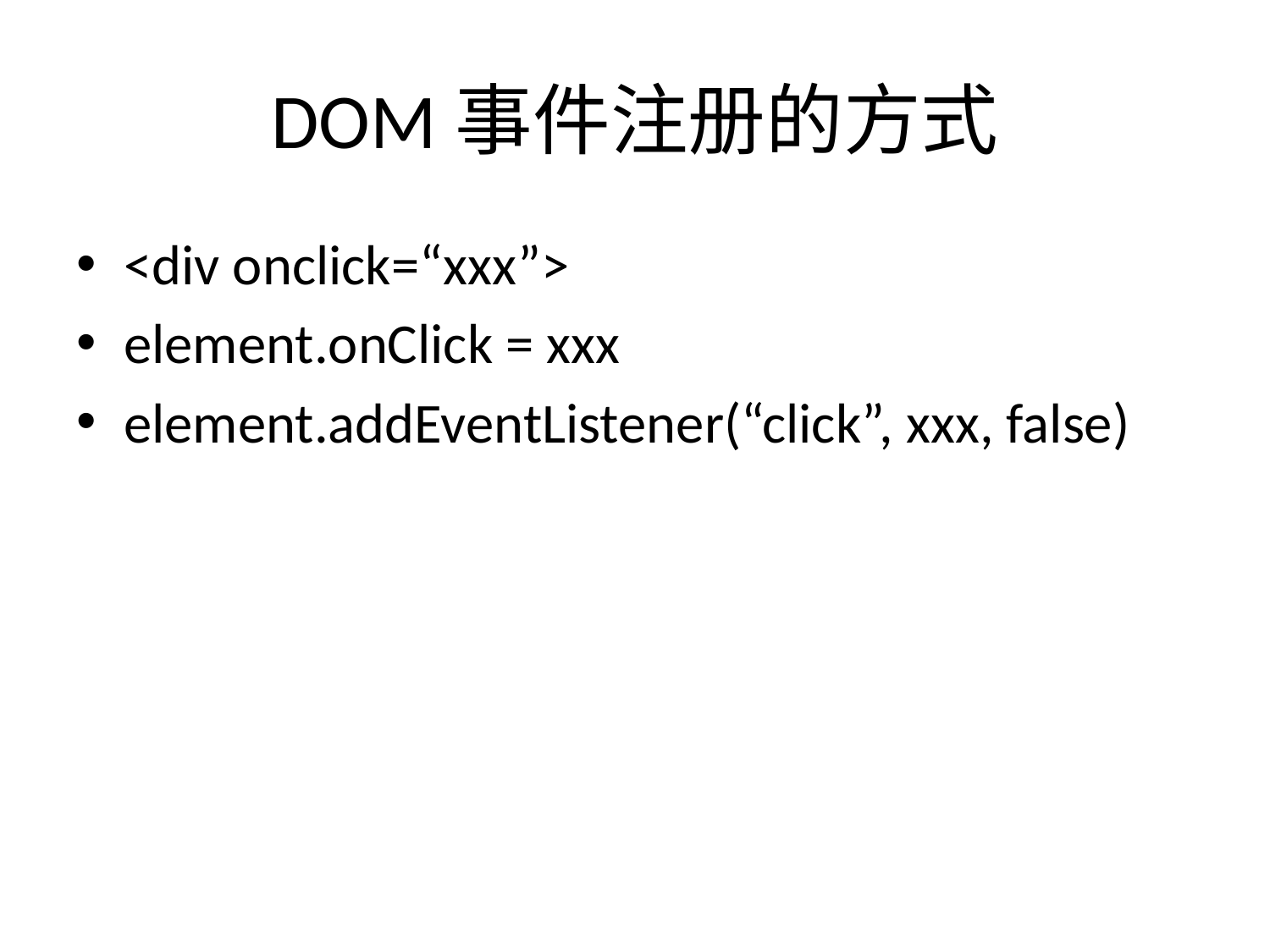

# DOM事件注册的方式
<div onclick=“xxx”>
element.onClick = xxx
element.addEventListener(“click”, xxx, false)